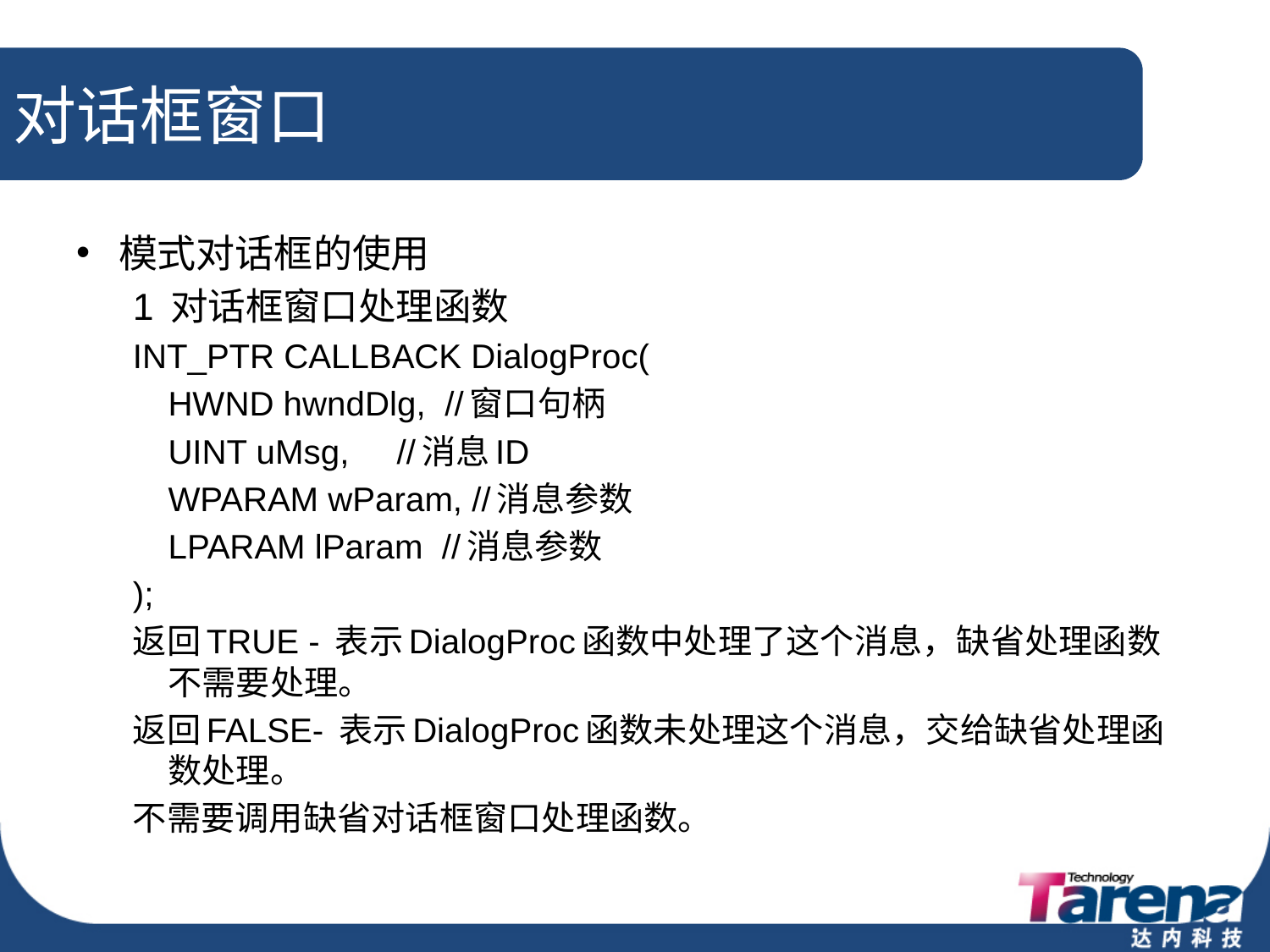

# 对话框窗口
模式对话框的使用
1 对话框窗口处理函数
INT_PTR CALLBACK DialogProc(
	HWND hwndDlg,  //窗口句柄
	UINT uMsg,     //消息ID
	WPARAM wParam, //消息参数
	LPARAM lParam  //消息参数
);
返回TRUE - 表示DialogProc函数中处理了这个消息，缺省处理函数不需要处理。
返回FALSE- 表示DialogProc函数未处理这个消息，交给缺省处理函数处理。
不需要调用缺省对话框窗口处理函数。